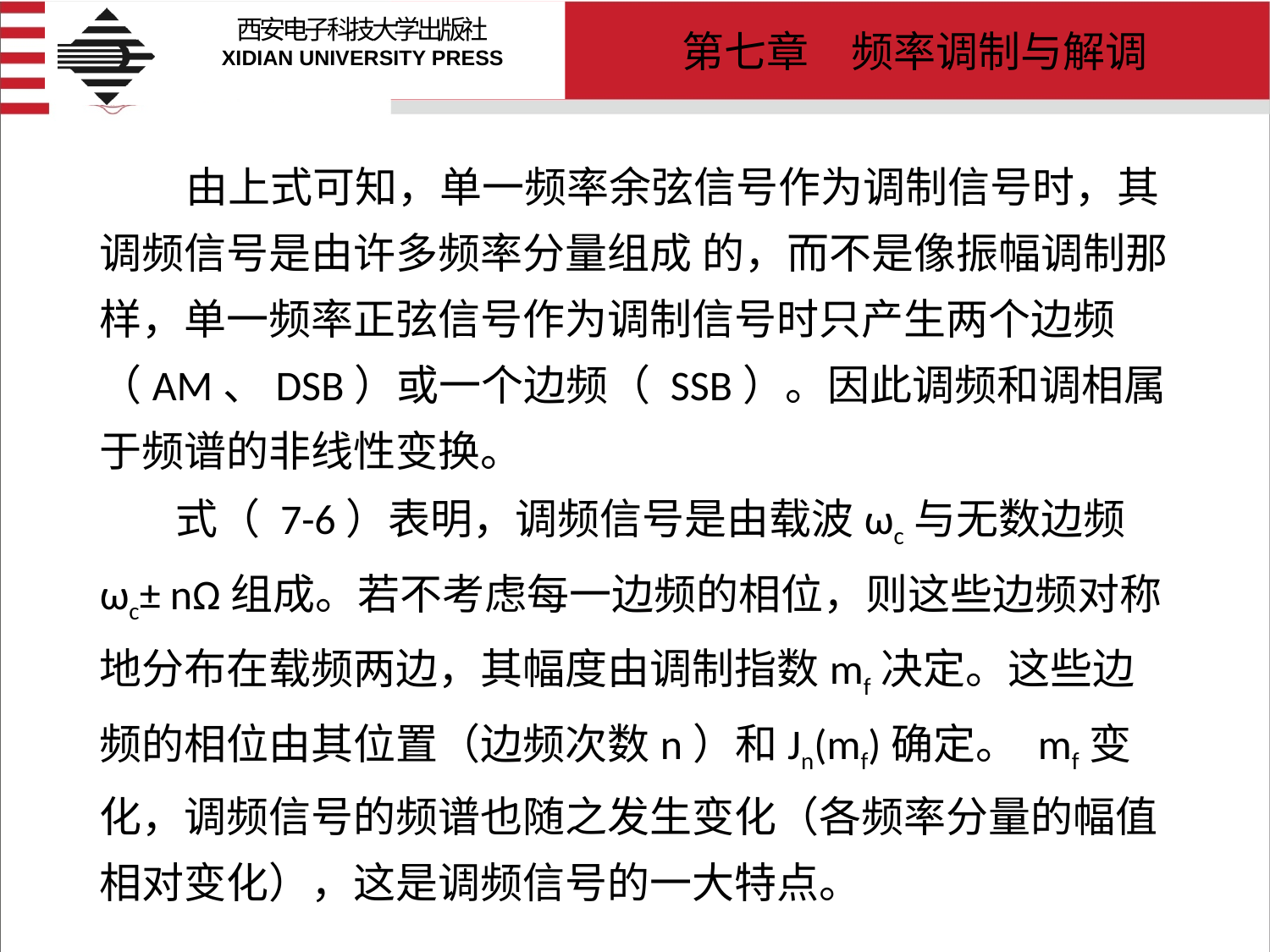

# 由上式可知，单一频率余弦信号作为调制信号时，其调频信号是由许多频率分量组成 的，而不是像振幅调制那样，单一频率正弦信号作为调制信号时只产生两个边频（AM、DSB）或一个边频（ SSB）。因此调频和调相属于频谱的非线性变换。 式（ 7-6）表明，调频信号是由载波ωc与无数边频ωc± nΩ组成。若不考虑每一边频的相位，则这些边频对称地分布在载频两边，其幅度由调制指数mf决定。这些边频的相位由其位置（边频次数n）和Jn(mf)确定。 mf变化，调频信号的频谱也随之发生变化（各频率分量的幅值相对变化），这是调频信号的一大特点。